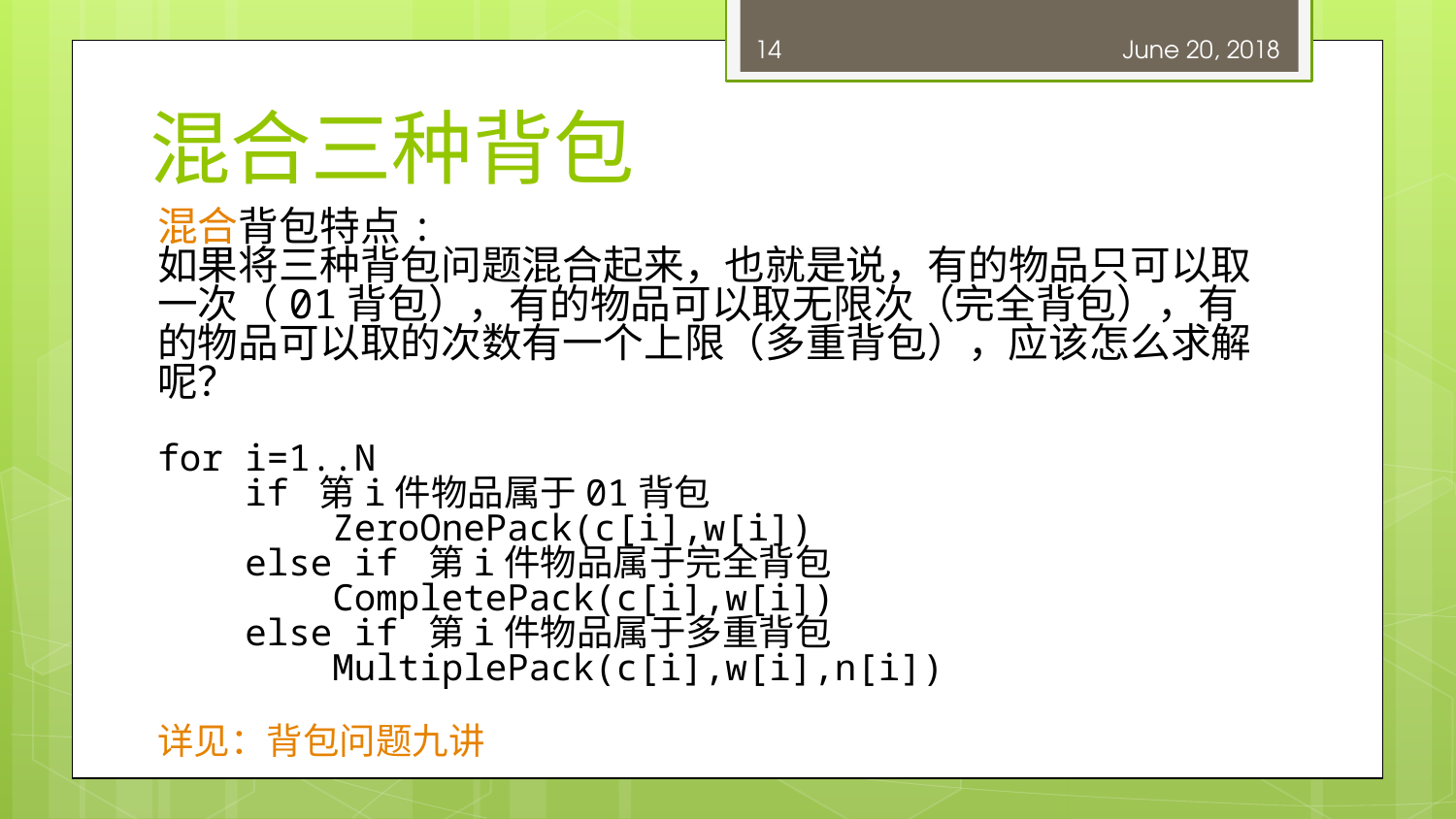

14
June 20, 2018
# 混合三种背包
混合背包特点:
如果将三种背包问题混合起来，也就是说，有的物品只可以取一次（01背包），有的物品可以取无限次（完全背包），有的物品可以取的次数有一个上限（多重背包），应该怎么求解呢？

for i=1..N
    if 第i件物品属于01背包
        ZeroOnePack(c[i],w[i])
    else if 第i件物品属于完全背包
        CompletePack(c[i],w[i])
    else if 第i件物品属于多重背包
        MultiplePack(c[i],w[i],n[i])

详见：背包问题九讲